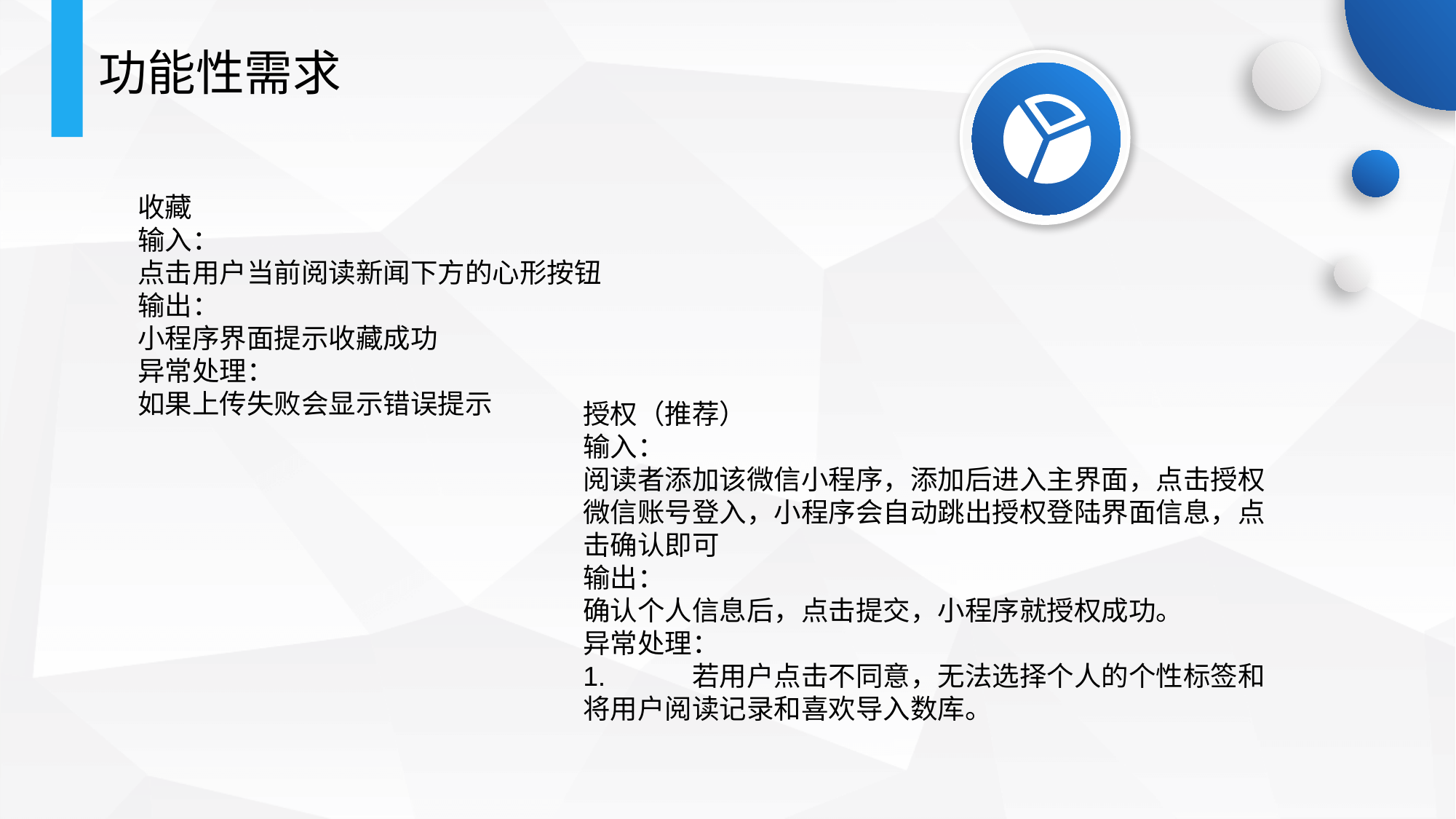

功能性需求

收藏
输入：
点击用户当前阅读新闻下方的心形按钮
输出：
小程序界面提示收藏成功
异常处理：
如果上传失败会显示错误提示

授权（推荐）
输入：
阅读者添加该微信小程序，添加后进入主界面，点击授权微信账号登入，小程序会自动跳出授权登陆界面信息，点击确认即可
输出：
确认个人信息后，点击提交，小程序就授权成功。
异常处理：
1.	若用户点击不同意，无法选择个人的个性标签和将用户阅读记录和喜欢导入数库。